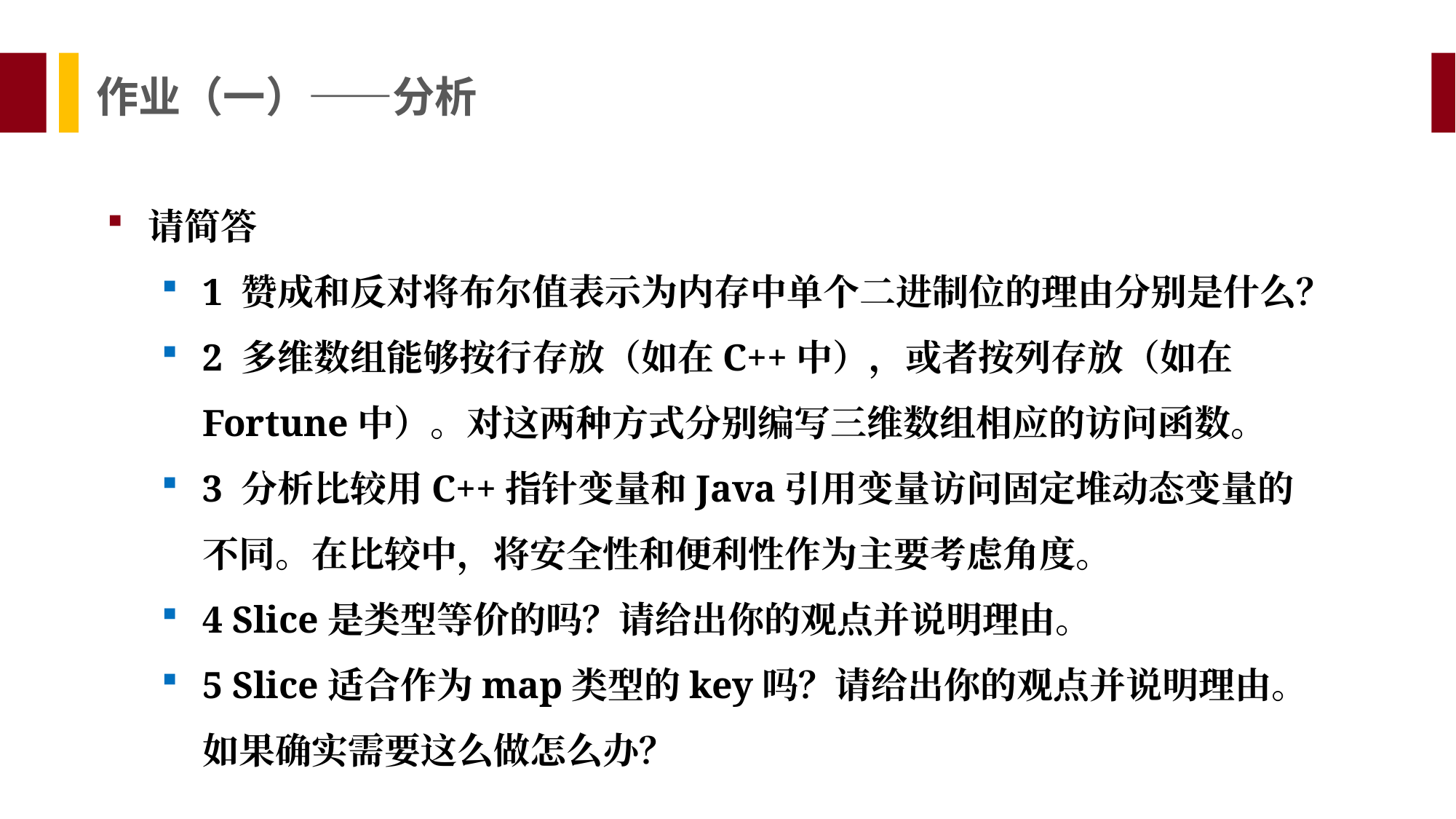

作业（一）——分析
请简答
1 赞成和反对将布尔值表示为内存中单个二进制位的理由分别是什么？
2 多维数组能够按行存放（如在C++中），或者按列存放（如在Fortune中）。对这两种方式分别编写三维数组相应的访问函数。
3 分析比较用C++指针变量和Java引用变量访问固定堆动态变量的不同。在比较中，将安全性和便利性作为主要考虑角度。
4 Slice是类型等价的吗？请给出你的观点并说明理由。
5 Slice适合作为map类型的key吗？请给出你的观点并说明理由。如果确实需要这么做怎么办？